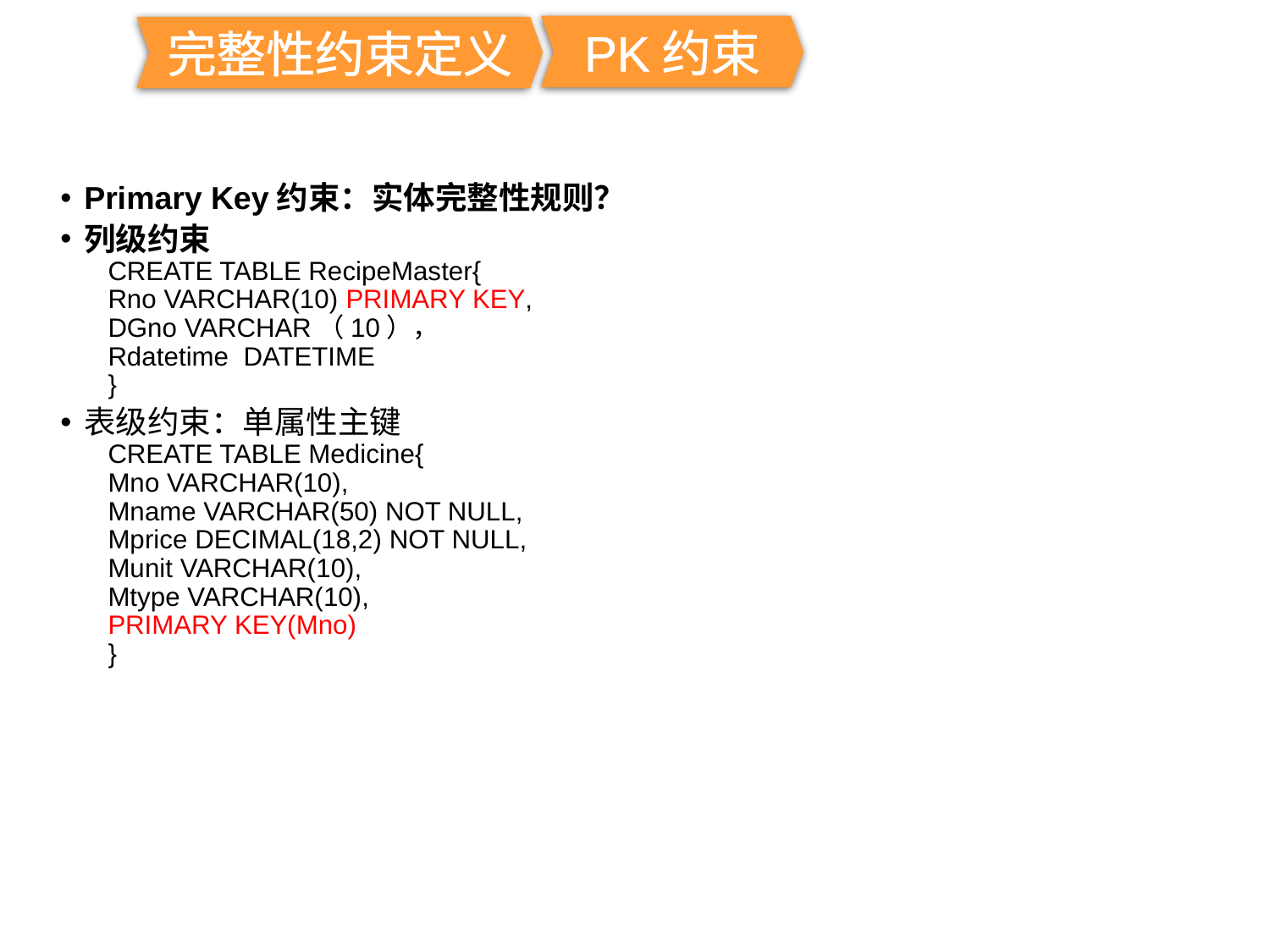

PK约束
完整性约束定义

Primary Key约束：实体完整性规则？
列级约束
CREATE TABLE RecipeMaster{
Rno VARCHAR(10) PRIMARY KEY,
DGno VARCHAR（10），
Rdatetime  DATETIME
}
表级约束：单属性主键
CREATE TABLE Medicine{
Mno VARCHAR(10),
Mname VARCHAR(50) NOT NULL,
Mprice DECIMAL(18,2) NOT NULL,
Munit VARCHAR(10),
Mtype VARCHAR(10),
PRIMARY KEY(Mno)
}